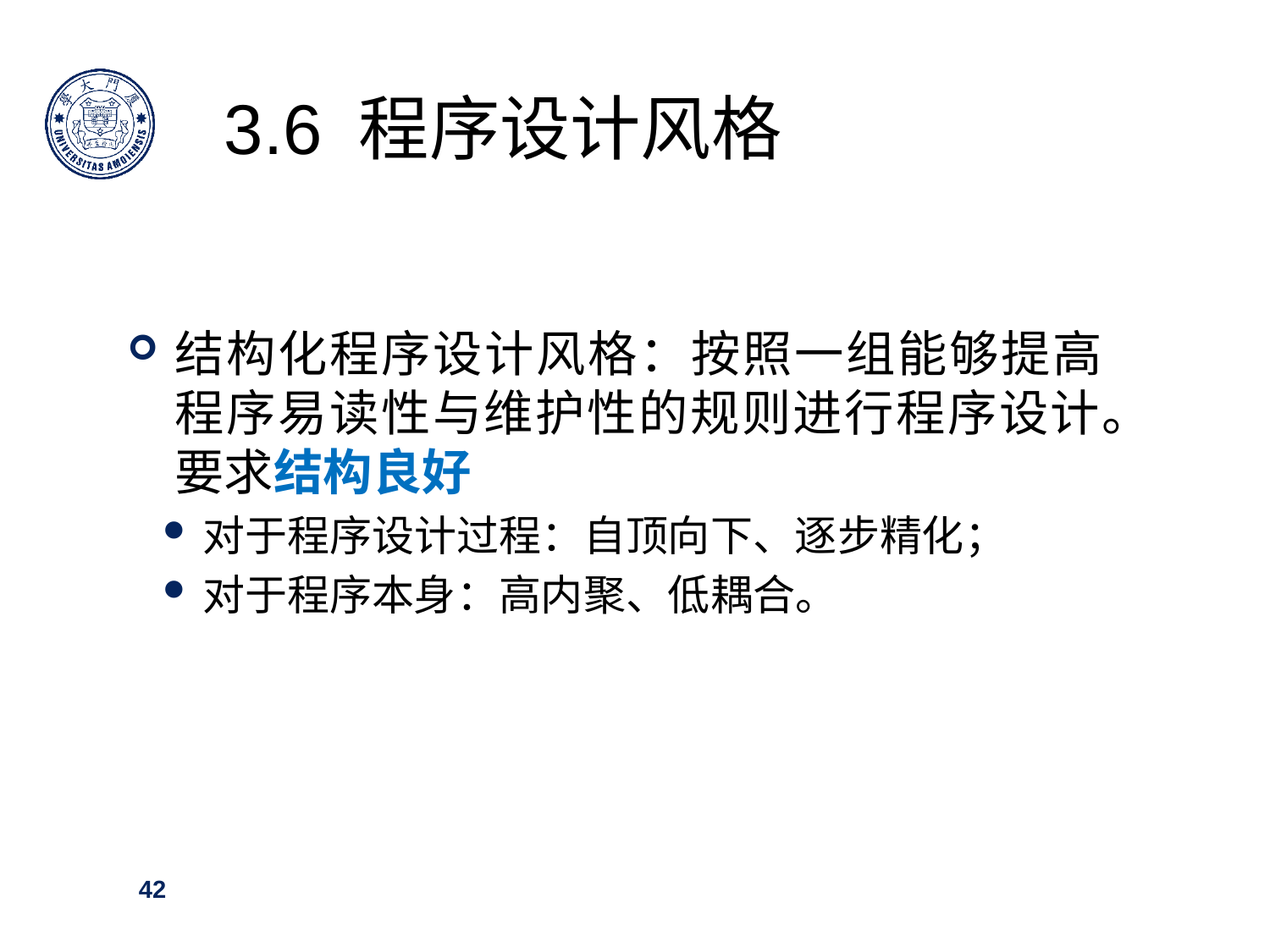

# 3.6 程序设计风格
结构化程序设计风格：按照一组能够提高程序易读性与维护性的规则进行程序设计。要求结构良好
对于程序设计过程：自顶向下、逐步精化；
对于程序本身：高内聚、低耦合。
42